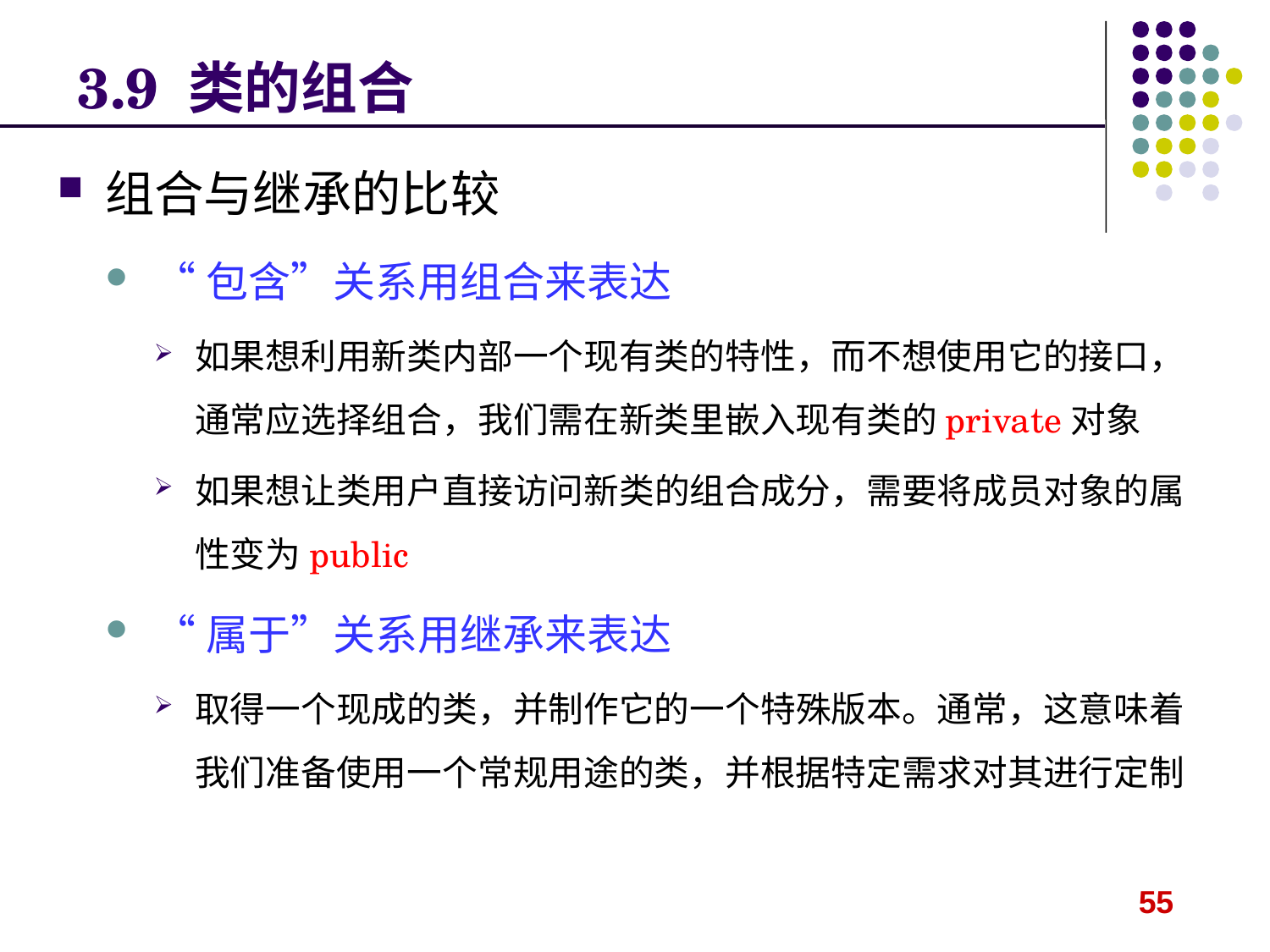

# 3.9 类的组合
组合与继承的比较
“包含”关系用组合来表达
如果想利用新类内部一个现有类的特性，而不想使用它的接口，通常应选择组合，我们需在新类里嵌入现有类的private对象
如果想让类用户直接访问新类的组合成分，需要将成员对象的属性变为public
“属于”关系用继承来表达
取得一个现成的类，并制作它的一个特殊版本。通常，这意味着我们准备使用一个常规用途的类，并根据特定需求对其进行定制